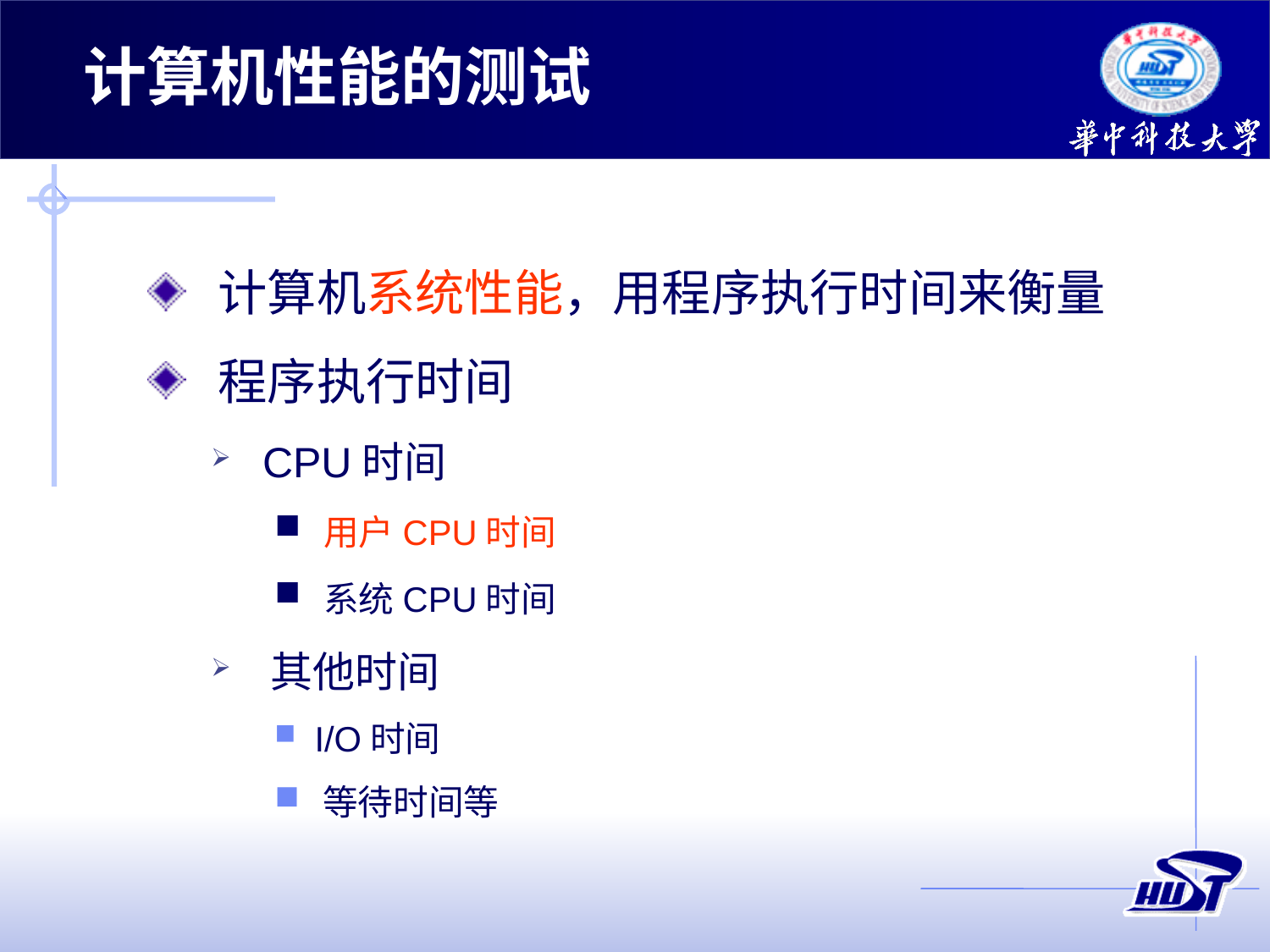

# 计算机性能的测试
 计算机系统性能，用程序执行时间来衡量
 程序执行时间
 CPU时间
 用户CPU时间
 系统CPU时间
 其他时间
 I/O时间
 等待时间等